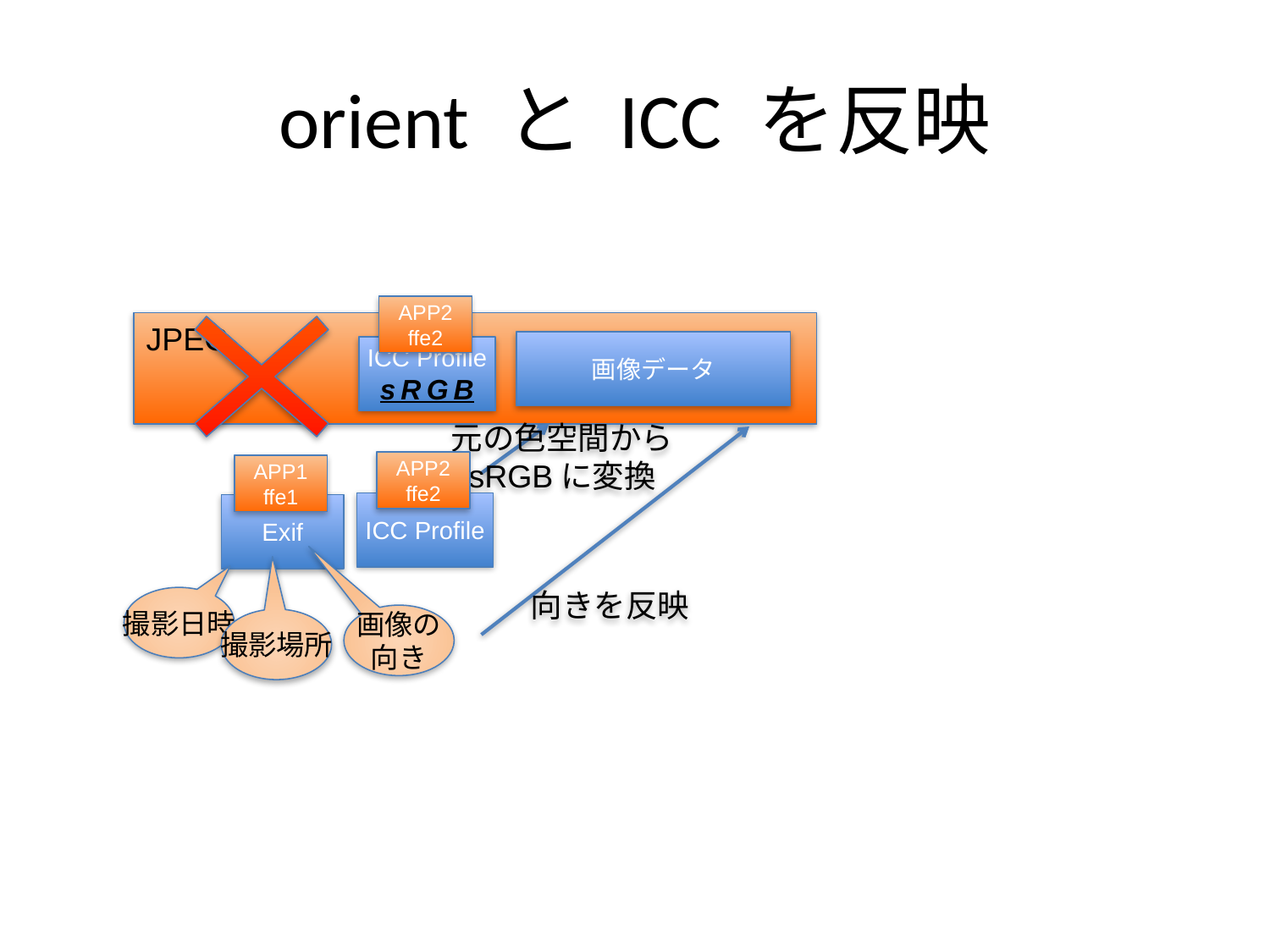

# orient と ICC を反映

APP2
ffe2
JPEG
画像データ
ICC Profile
sRGB
元の色空間から
sRGBに変換
APP2
ffe2
APP1
ffe1
ICC Profile
Exif
向きを反映
撮影日時
画像の
向き
撮影場所